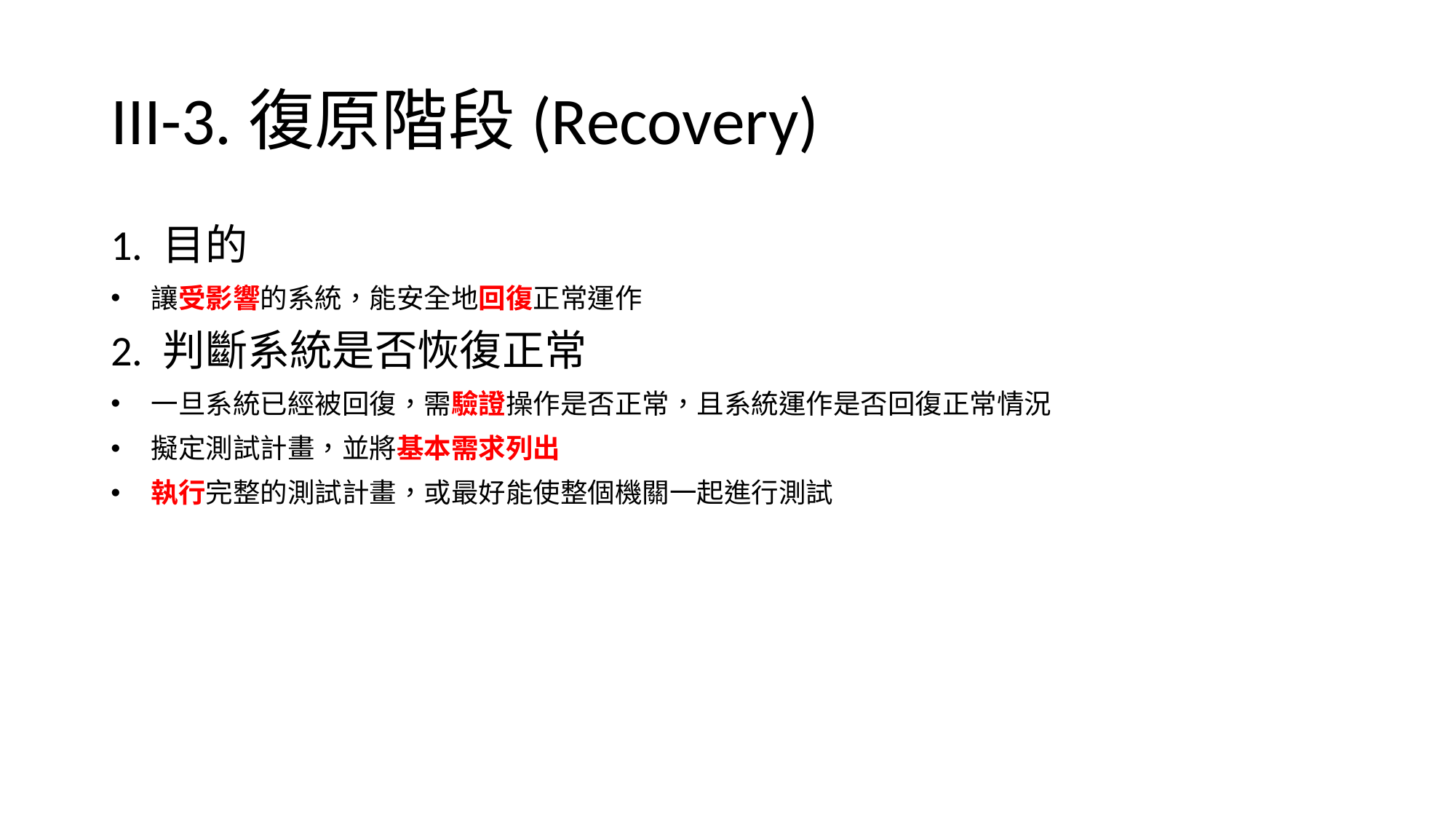

# III-3.復原階段(Recovery)
1. 目的
 讓受影響的系統，能安全地回復正常運作
2. 判斷系統是否恢復正常
 一旦系統已經被回復，需驗證操作是否正常，且系統運作是否回復正常情況
 擬定測試計畫，並將基本需求列出
 執行完整的測試計畫，或最好能使整個機關一起進行測試